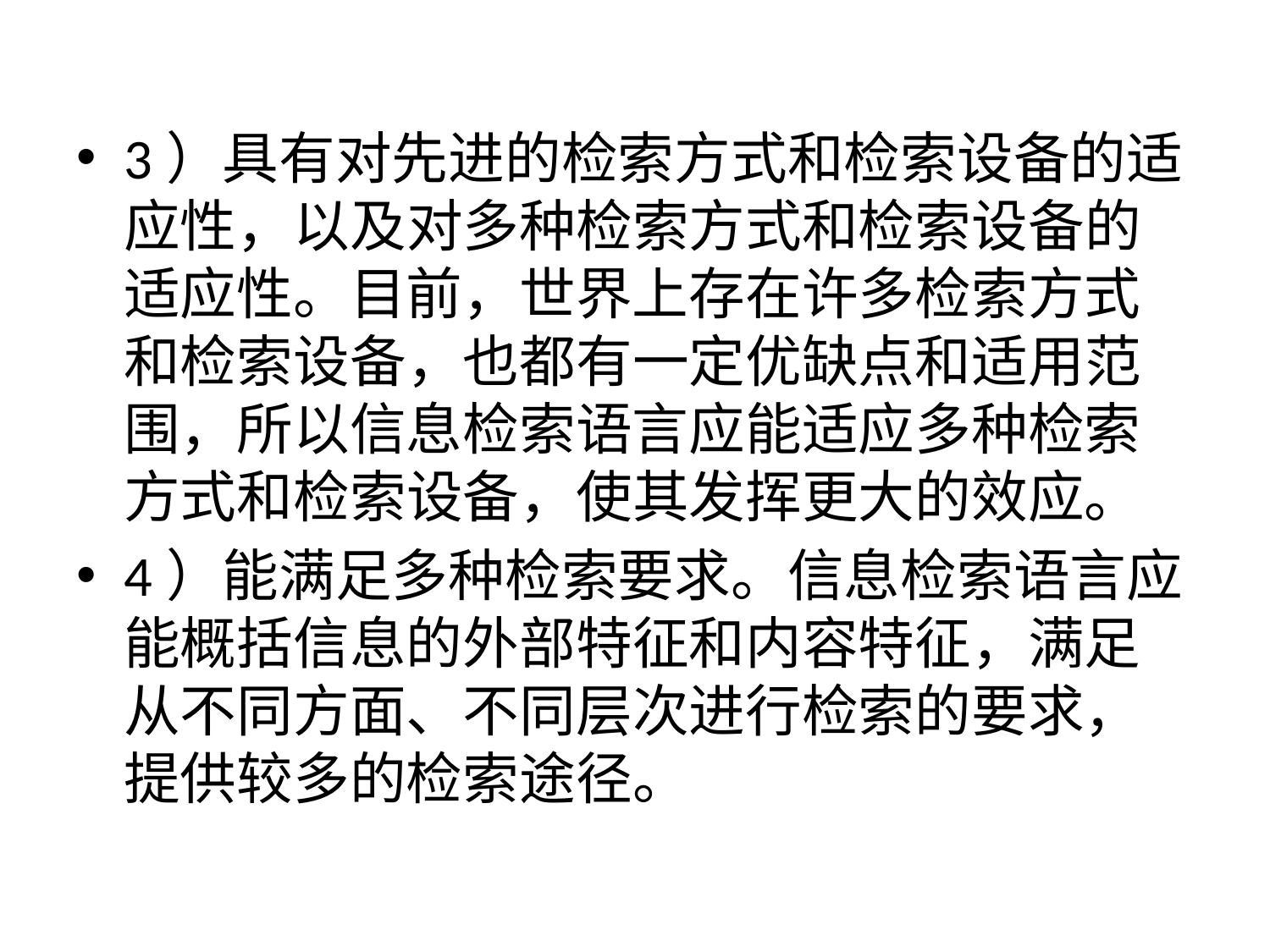

3）具有对先进的检索方式和检索设备的适应性，以及对多种检索方式和检索设备的适应性。目前，世界上存在许多检索方式和检索设备，也都有一定优缺点和适用范围，所以信息检索语言应能适应多种检索方式和检索设备，使其发挥更大的效应。
4）能满足多种检索要求。信息检索语言应能概括信息的外部特征和内容特征，满足从不同方面、不同层次进行检索的要求，提供较多的检索途径。